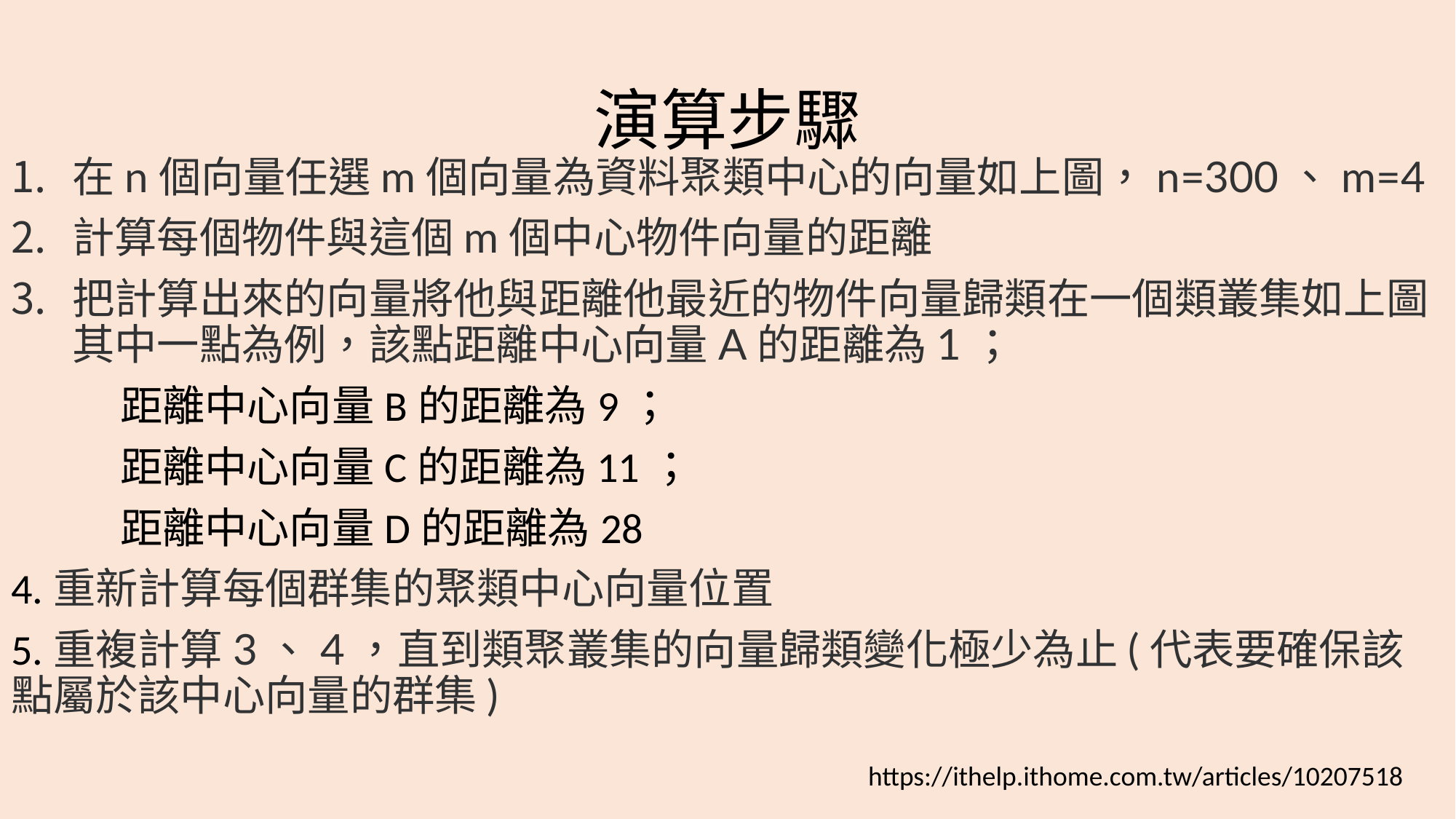

# 演算步驟
在n個向量任選m個向量為資料聚類中心的向量如上圖，n=300、m=4
計算每個物件與這個m個中心物件向量的距離
把計算出來的向量將他與距離他最近的物件向量歸類在一個類叢集如上圖其中一點為例，該點距離中心向量A的距離為1；
	距離中心向量B的距離為9；
	距離中心向量C的距離為11；
	距離中心向量D的距離為28
4.重新計算每個群集的聚類中心向量位置
5.重複計算3、4，直到類聚叢集的向量歸類變化極少為止(代表要確保該點屬於該中心向量的群集)

https://ithelp.ithome.com.tw/articles/10207518